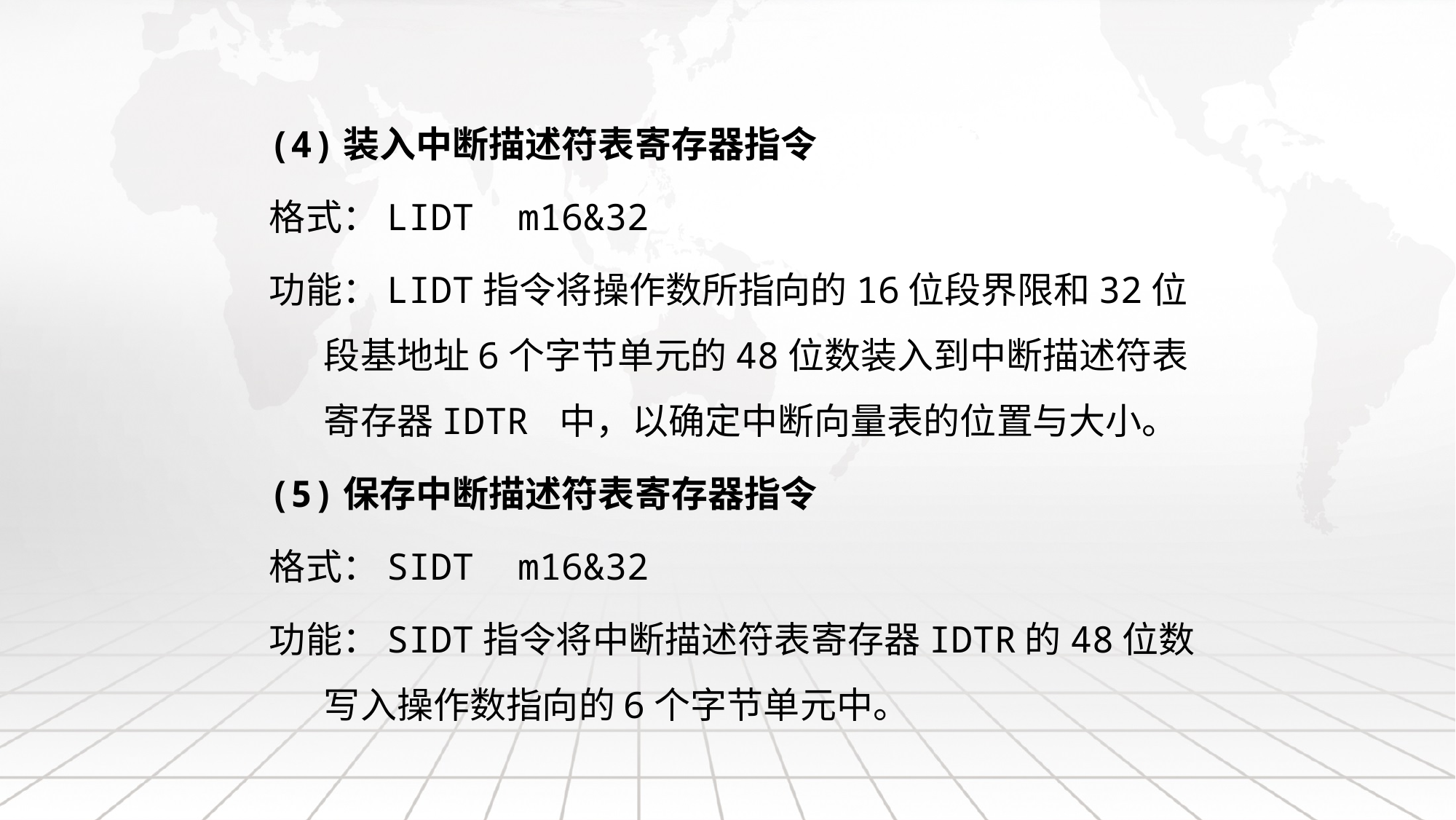

(4)装入中断描述符表寄存器指令
格式：LIDT  m16&32
功能：LIDT指令将操作数所指向的16位段界限和32位段基地址6个字节单元的48位数装入到中断描述符表寄存器IDTR 中，以确定中断向量表的位置与大小。
(5)保存中断描述符表寄存器指令
格式：SIDT  m16&32
功能：SIDT指令将中断描述符表寄存器IDTR的48位数写入操作数指向的6个字节单元中。